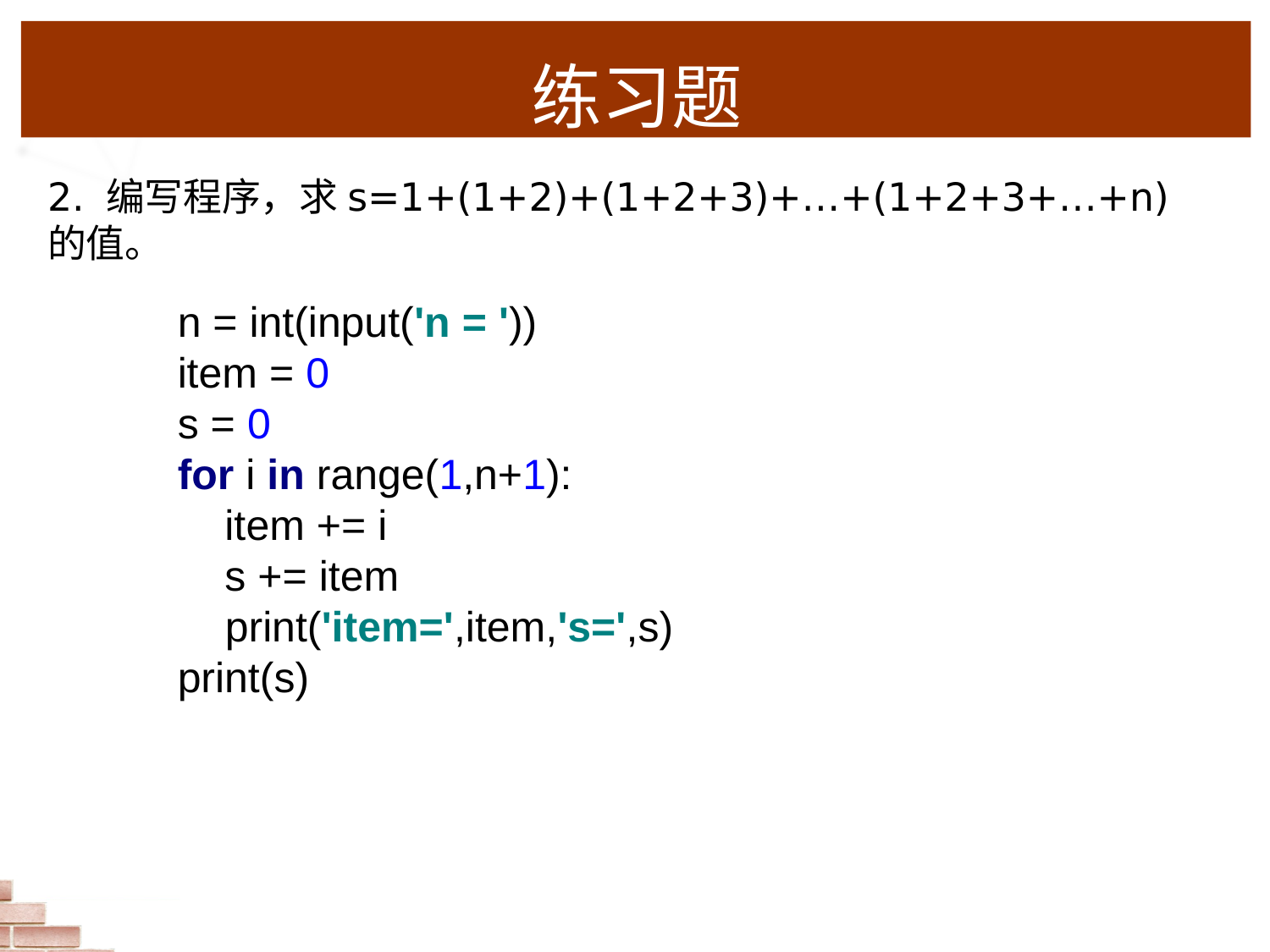

# 练习题

2. 编写程序，求s=1+(1+2)+(1+2+3)+…+(1+2+3+…+n)的值。
n = int(input('n = '))
item = 0
s = 0
for i in range(1,n+1):
    item += i
    s += item
    print('item=',item,'s=',s)
print(s)